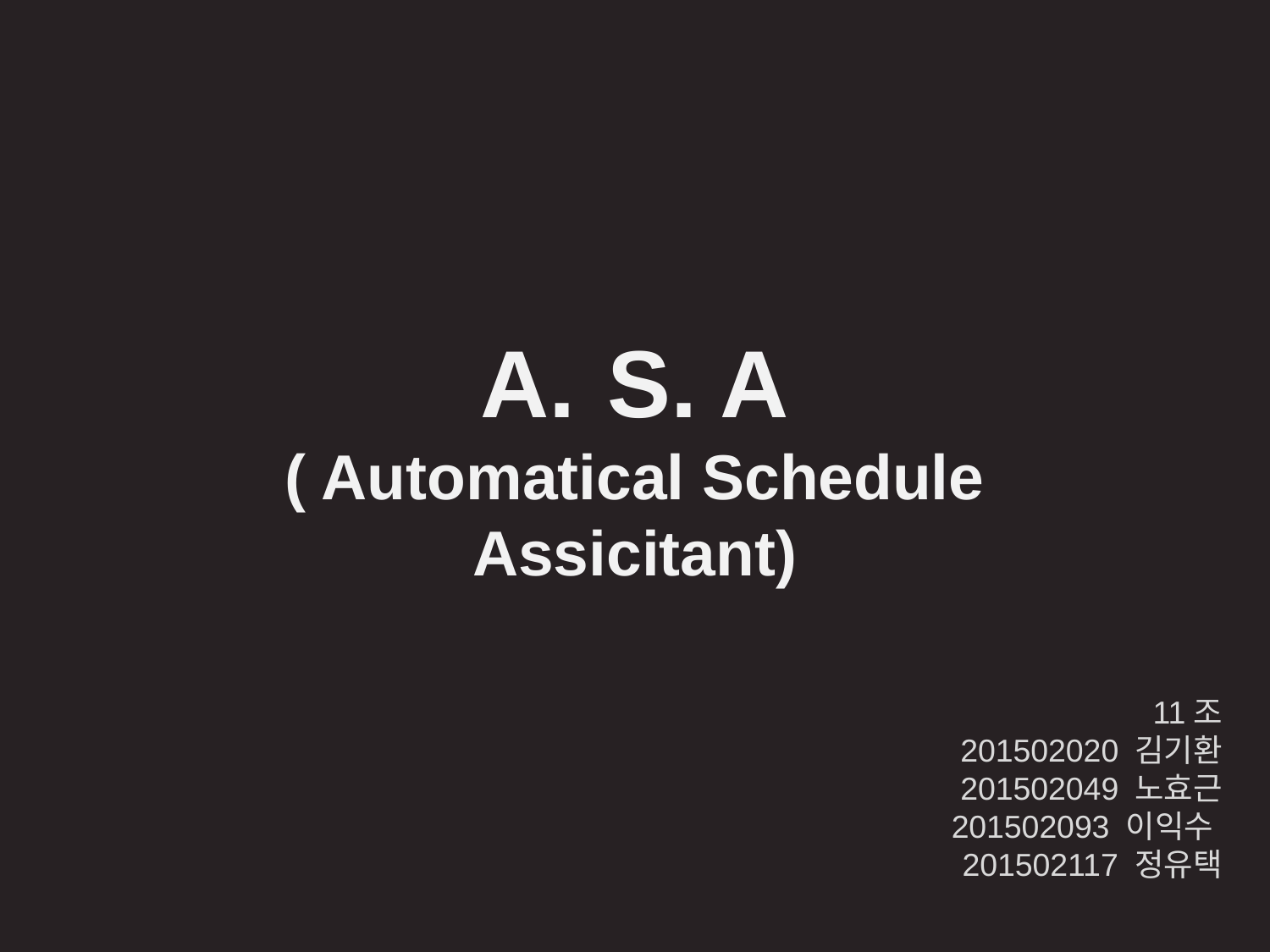

S. A
( Automatical Schedule Assicitant)
11조
201502020 김기환
201502049 노효근
201502093 이익수
201502117 정유택